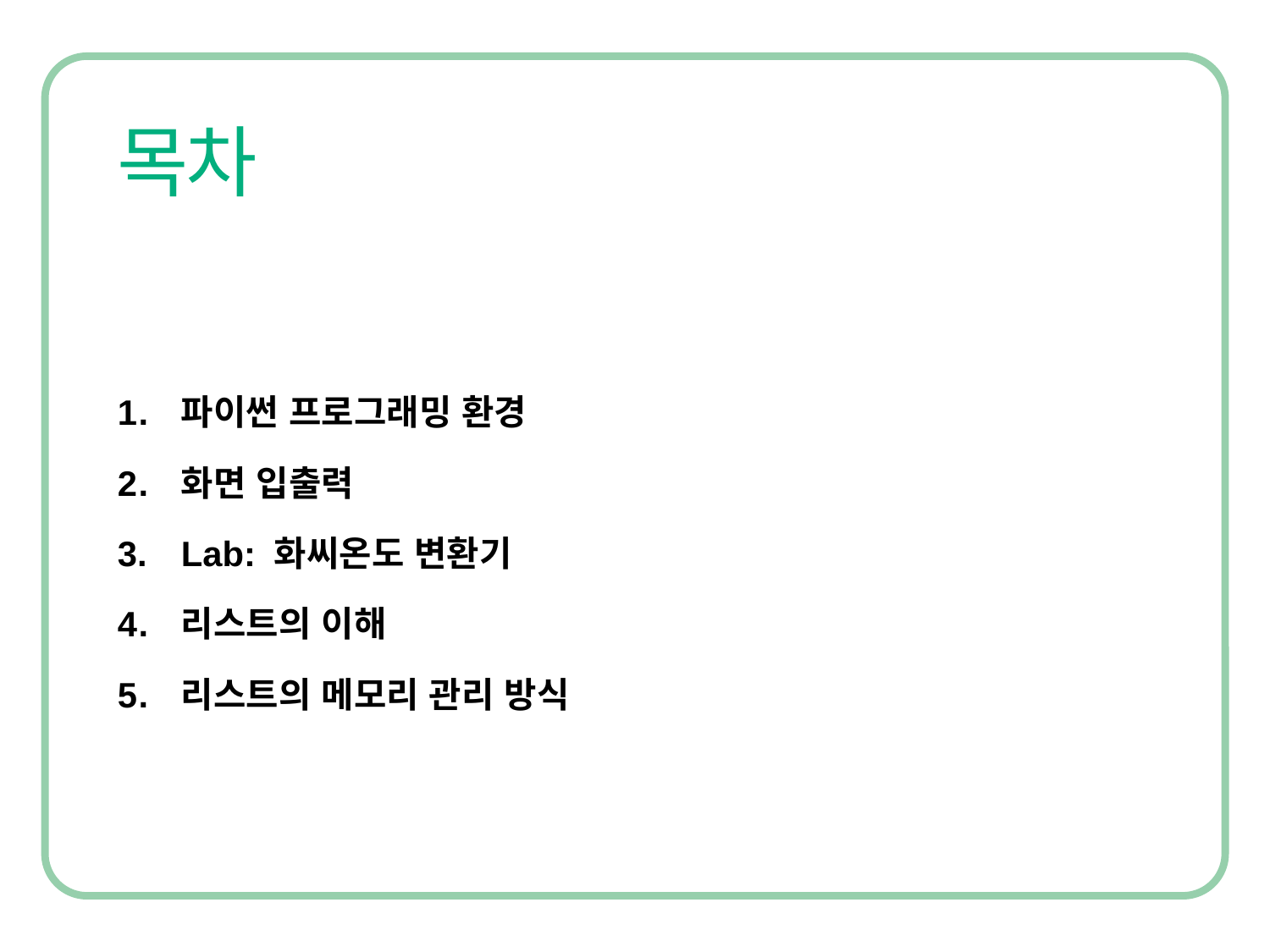

파이썬 프로그래밍 환경
화면 입출력
Lab: 화씨온도 변환기
리스트의 이해
리스트의 메모리 관리 방식